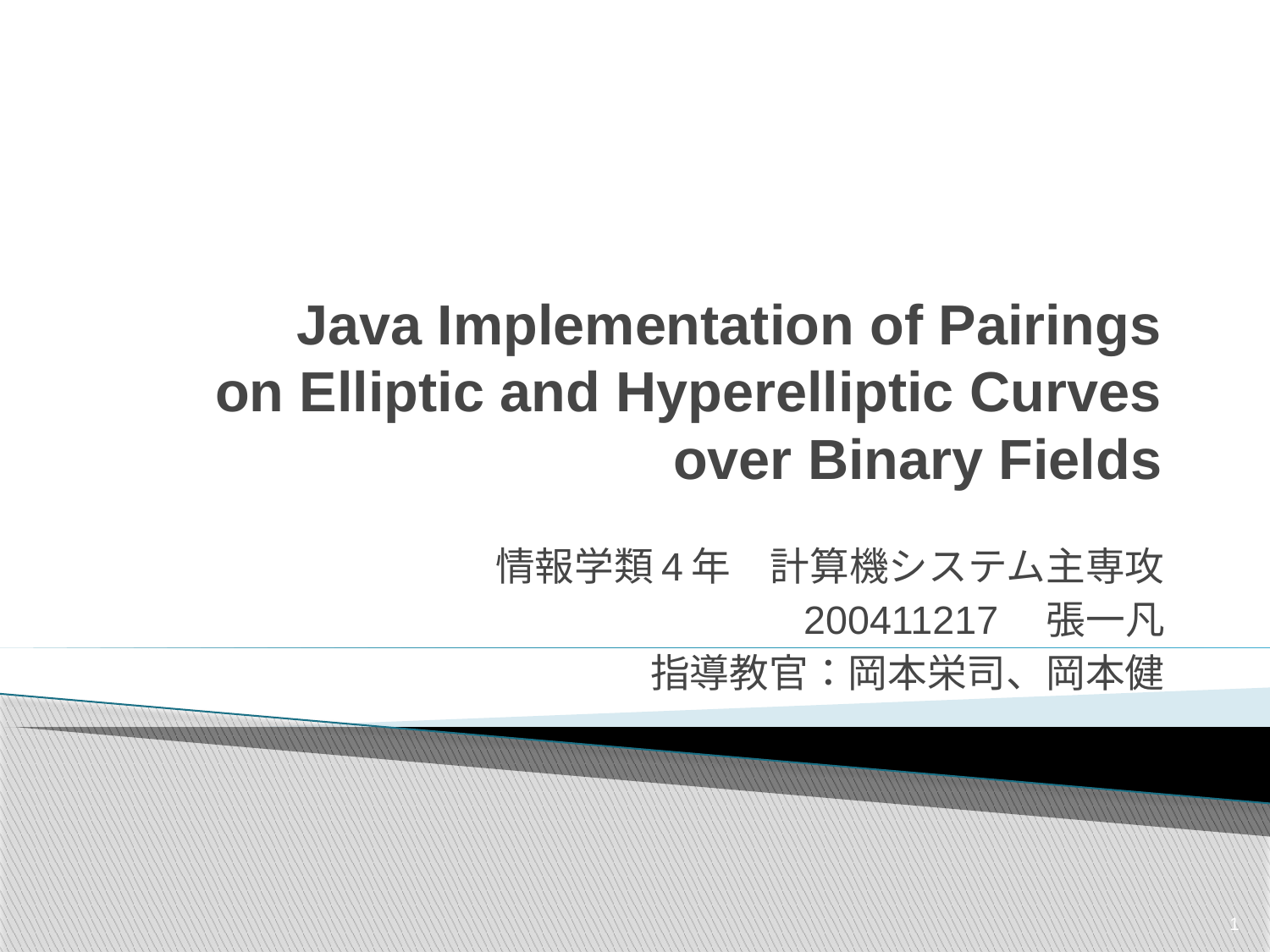

# Java Implementation of Pairings on Elliptic and Hyperelliptic Curves over Binary Fields
情報学類4年　計算機システム主専攻
200411217　張一凡
指導教官：岡本栄司、岡本健
1